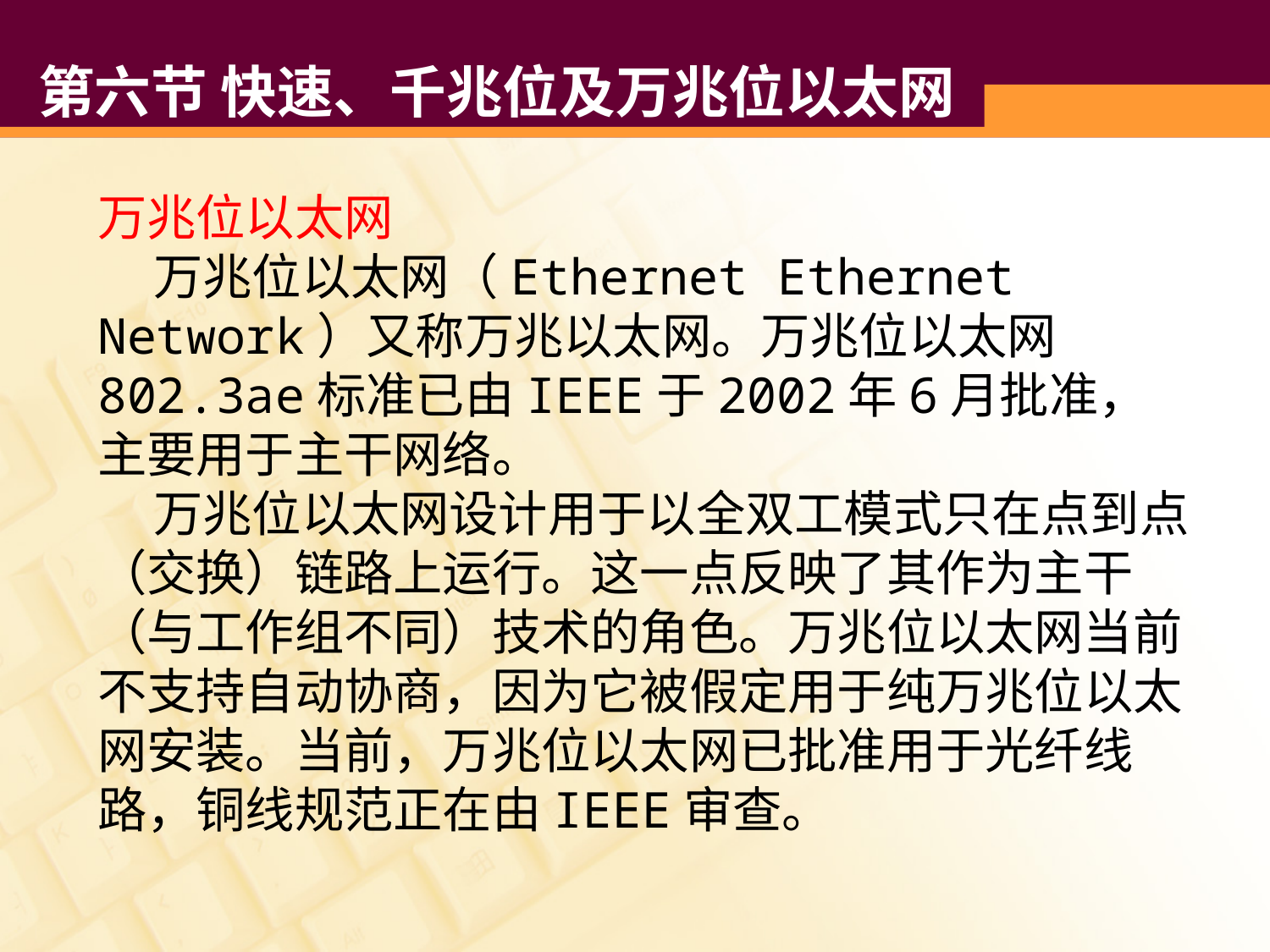

# 第六节 快速、千兆位及万兆位以太网
万兆位以太网
    万兆位以太网（Ethernet Ethernet Network）又称万兆以太网。万兆位以太网802.3ae标准已由IEEE于2002年6月批准，主要用于主干网络。
    万兆位以太网设计用于以全双工模式只在点到点（交换）链路上运行。这一点反映了其作为主干（与工作组不同）技术的角色。万兆位以太网当前不支持自动协商，因为它被假定用于纯万兆位以太网安装。当前，万兆位以太网已批准用于光纤线路，铜线规范正在由IEEE审查。